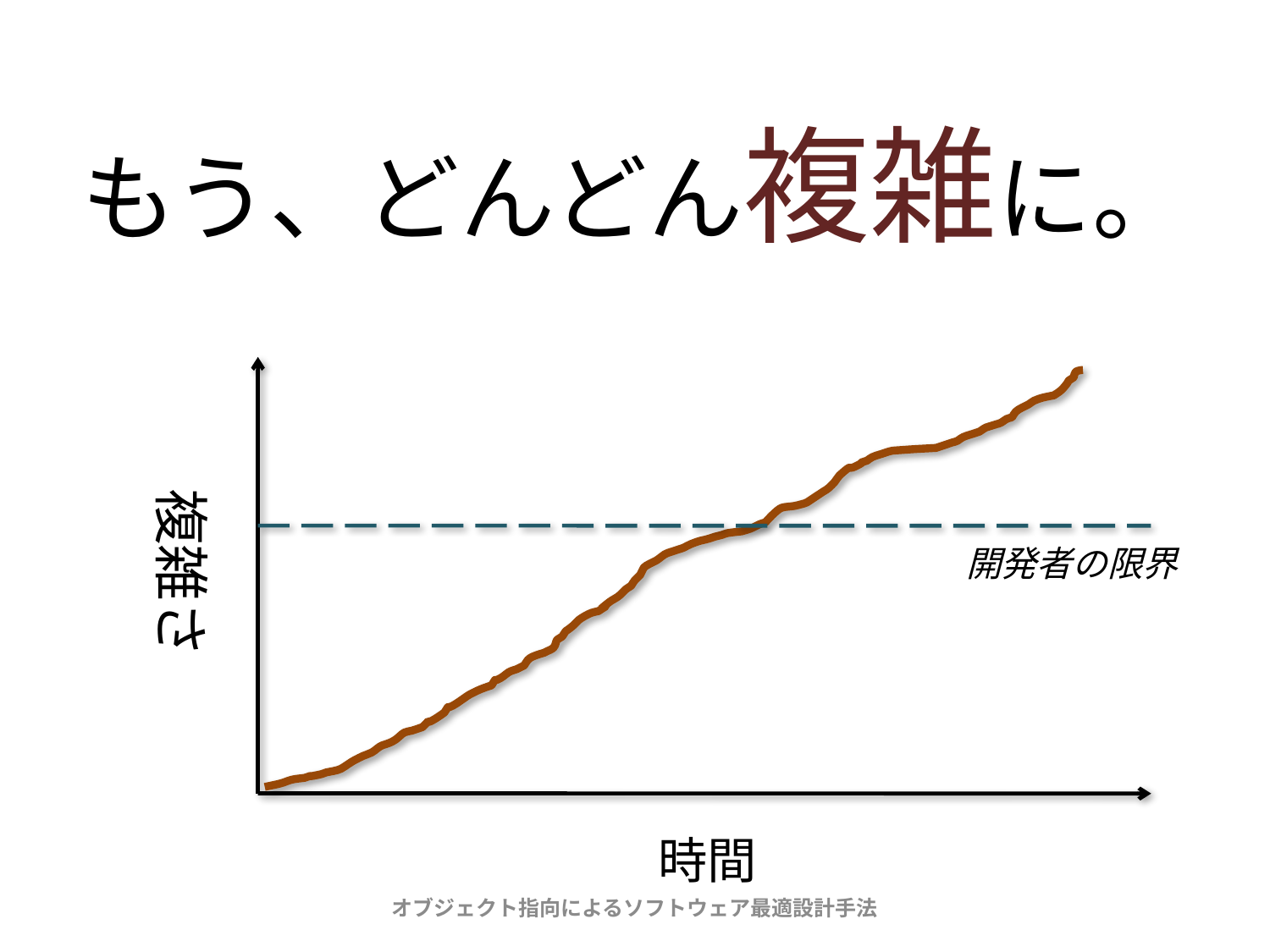

# もう、どんどん複雑に。

複雑さ
開発者の限界
時間
オブジェクト指向によるソフトウェア最適設計手法